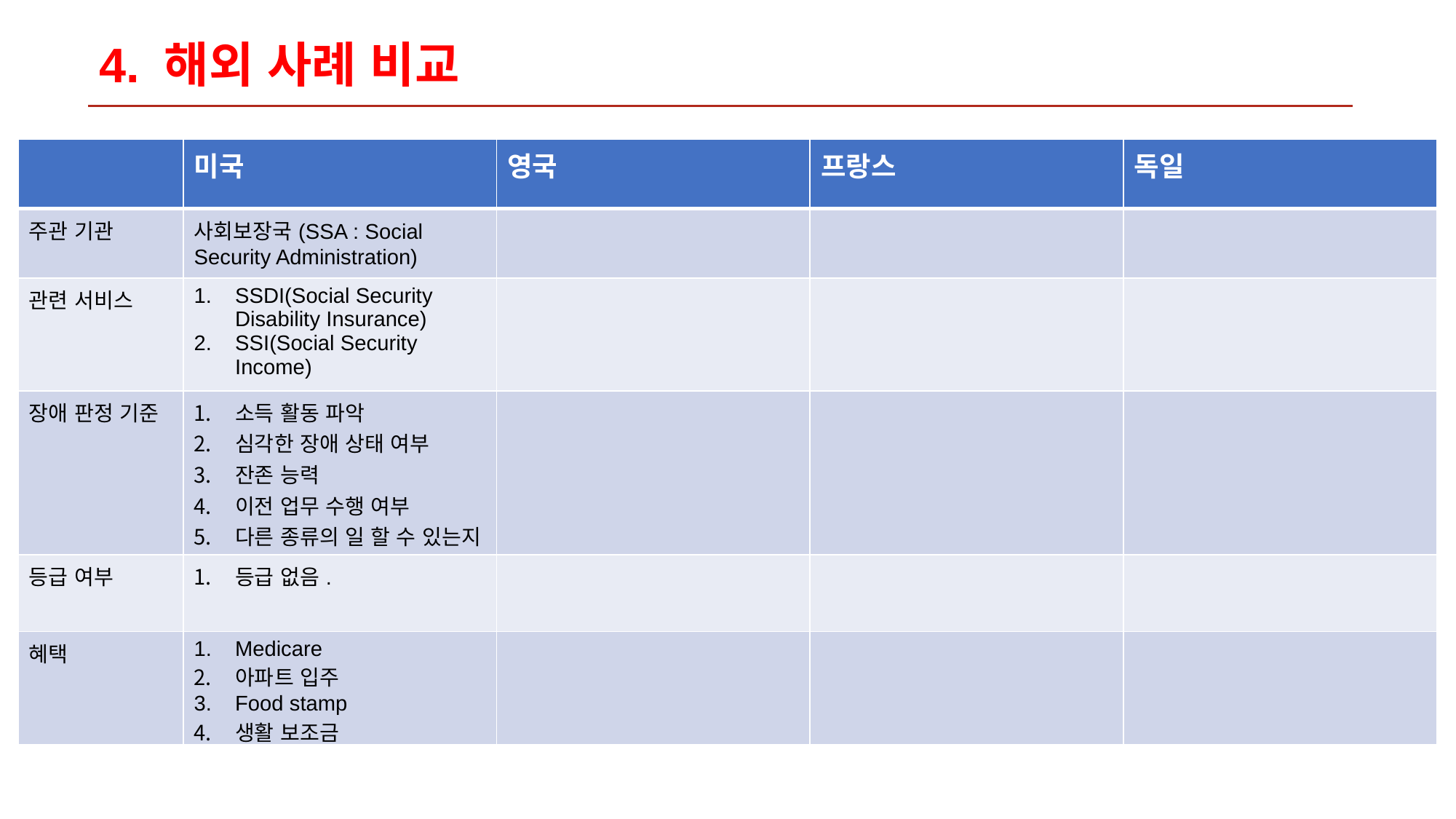

4. 해외 사례 비교
목차
|  | 미국 | 영국 | 프랑스 | 독일 |
| --- | --- | --- | --- | --- |
| 주관 기관 | 사회보장국(SSA : Social Security Administration) |  |  |  |
| 관련 서비스 | SSDI(Social Security Disability Insurance) SSI(Social Security Income) |  |  |  |
| 장애 판정 기준 | 소득 활동 파악 심각한 장애 상태 여부 잔존 능력 이전 업무 수행 여부 다른 종류의 일 할 수 있는지 여부 |  |  |  |
| 등급 여부 | 등급 없음. |  |  |  |
| 혜택 | Medicare 아파트 입주 Food stamp 생활 보조금 |  |  |  |